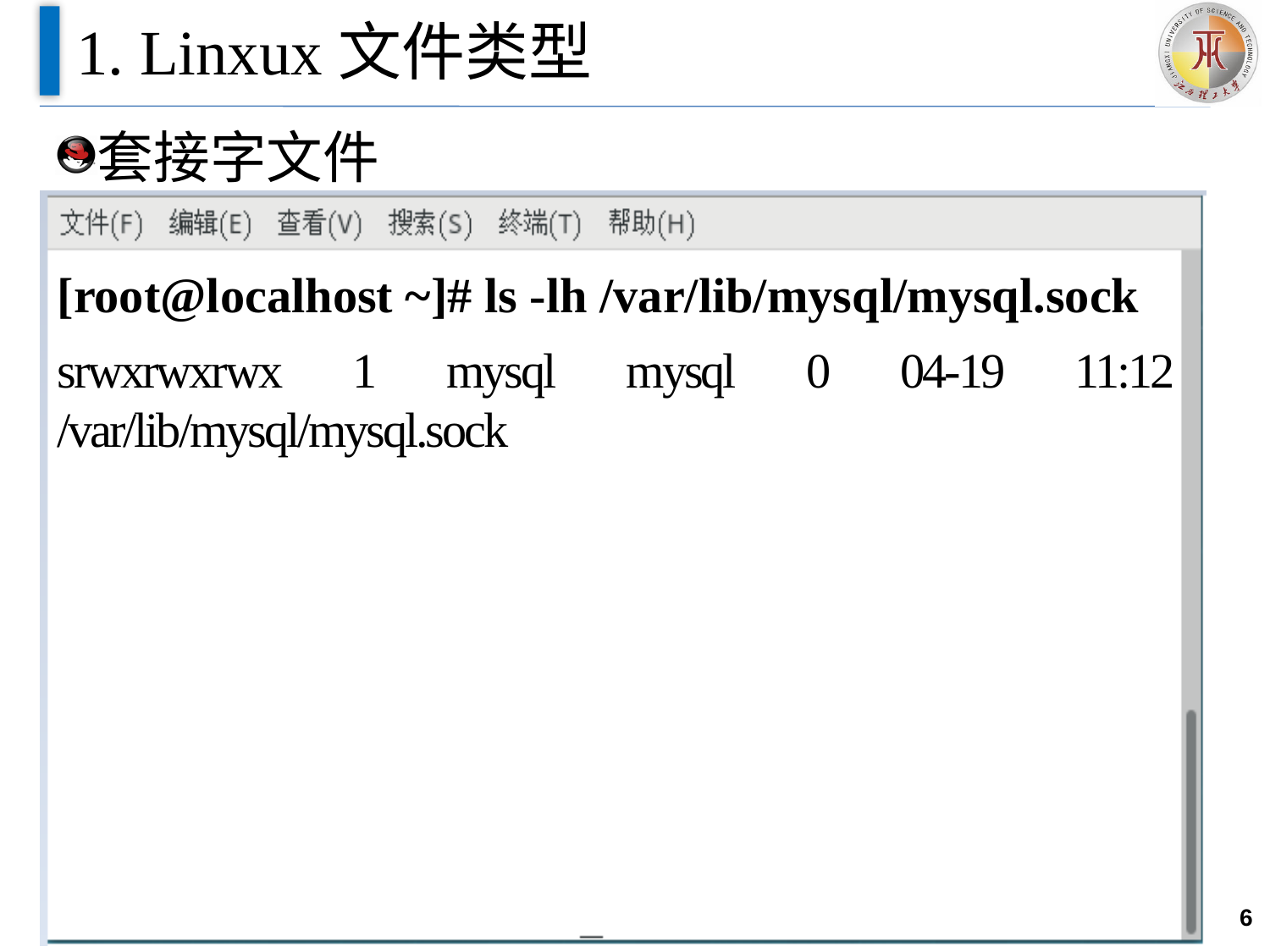

# 1. Linxux文件类型
套接字文件
[root@localhost ~]# ls -lh /var/lib/mysql/mysql.sock
srwxrwxrwx 1 mysql mysql 0 04-19 11:12 /var/lib/mysql/mysql.sock
6